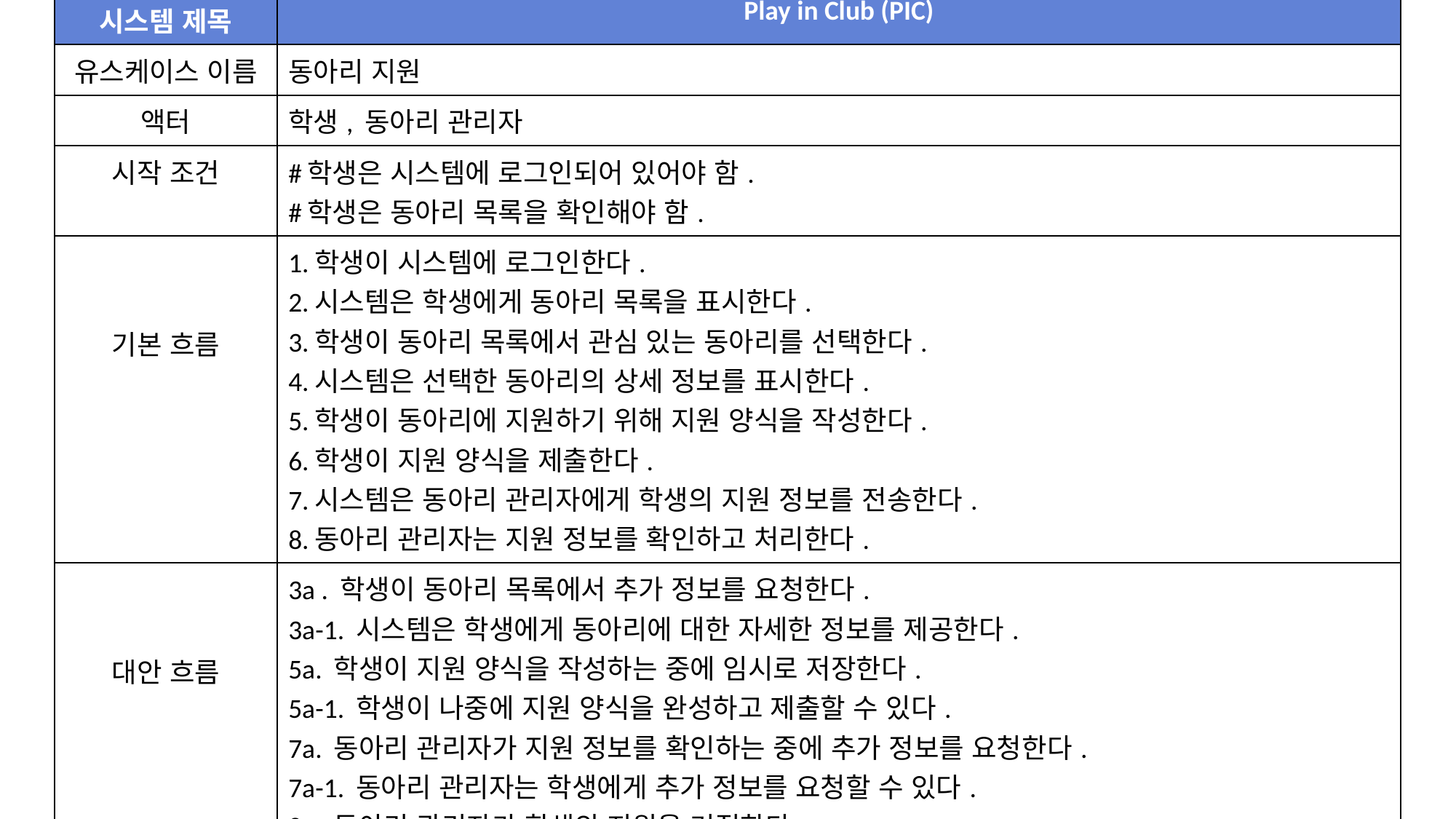

| 시스템 제목 | Play in Club (PIC) |
| --- | --- |
| 유스케이스 이름 | 동아리 지원 |
| 액터 | 학생, 동아리 관리자 |
| 시작 조건 | #학생은 시스템에 로그인되어 있어야 함. #학생은 동아리 목록을 확인해야 함. |
| 기본 흐름 | 1.학생이 시스템에 로그인한다. 2.시스템은 학생에게 동아리 목록을 표시한다. 3.학생이 동아리 목록에서 관심 있는 동아리를 선택한다. 4.시스템은 선택한 동아리의 상세 정보를 표시한다. 5.학생이 동아리에 지원하기 위해 지원 양식을 작성한다. 6.학생이 지원 양식을 제출한다. 7.시스템은 동아리 관리자에게 학생의 지원 정보를 전송한다. 8.동아리 관리자는 지원 정보를 확인하고 처리한다. |
| 대안 흐름 | 3a . 학생이 동아리 목록에서 추가 정보를 요청한다. 3a-1. 시스템은 학생에게 동아리에 대한 자세한 정보를 제공한다. 5a. 학생이 지원 양식을 작성하는 중에 임시로 저장한다. 5a-1. 학생이 나중에 지원 양식을 완성하고 제출할 수 있다. 7a. 동아리 관리자가 지원 정보를 확인하는 중에 추가 정보를 요청한다. 7a-1. 동아리 관리자는 학생에게 추가 정보를 요청할 수 있다. 8a. 동아리 관리자가 학생의 지원을 거절한다. 8a-1. 시스템은 학생에게 거절 사유를 통지한다. |
| 종료 조건 | #시스템은 동아리 관리자에게 학생의 지원 정보를 전송한다. #동아리 관리자는 지원 정보를 확인하고 처리한다. |
# 유스케이스 명세서(동아리 지원)